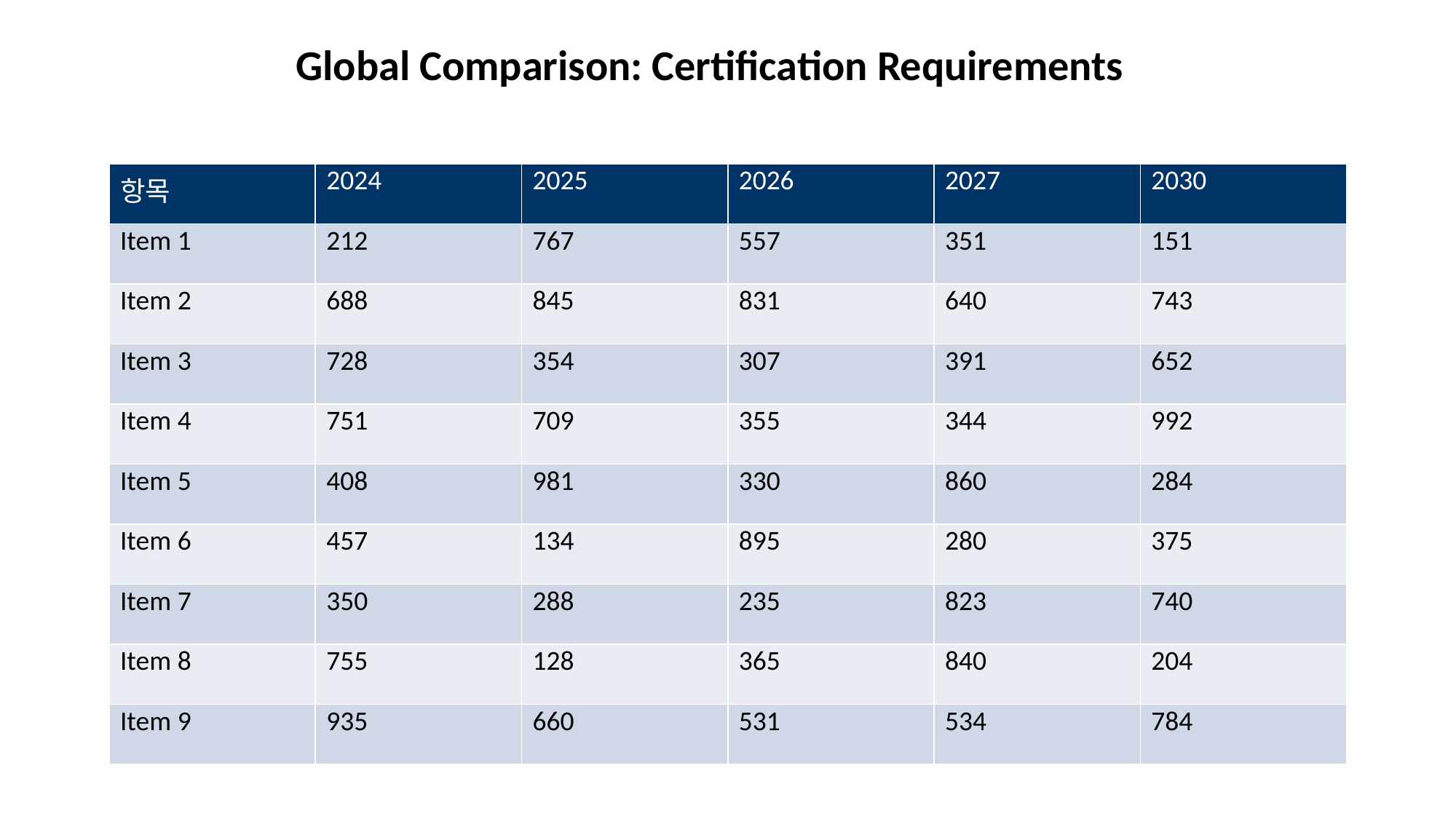

Global Comparison: Certification Requirements
#
| 항목 | 2024 | 2025 | 2026 | 2027 | 2030 |
| --- | --- | --- | --- | --- | --- |
| Item 1 | 212 | 767 | 557 | 351 | 151 |
| Item 2 | 688 | 845 | 831 | 640 | 743 |
| Item 3 | 728 | 354 | 307 | 391 | 652 |
| Item 4 | 751 | 709 | 355 | 344 | 992 |
| Item 5 | 408 | 981 | 330 | 860 | 284 |
| Item 6 | 457 | 134 | 895 | 280 | 375 |
| Item 7 | 350 | 288 | 235 | 823 | 740 |
| Item 8 | 755 | 128 | 365 | 840 | 204 |
| Item 9 | 935 | 660 | 531 | 534 | 784 |